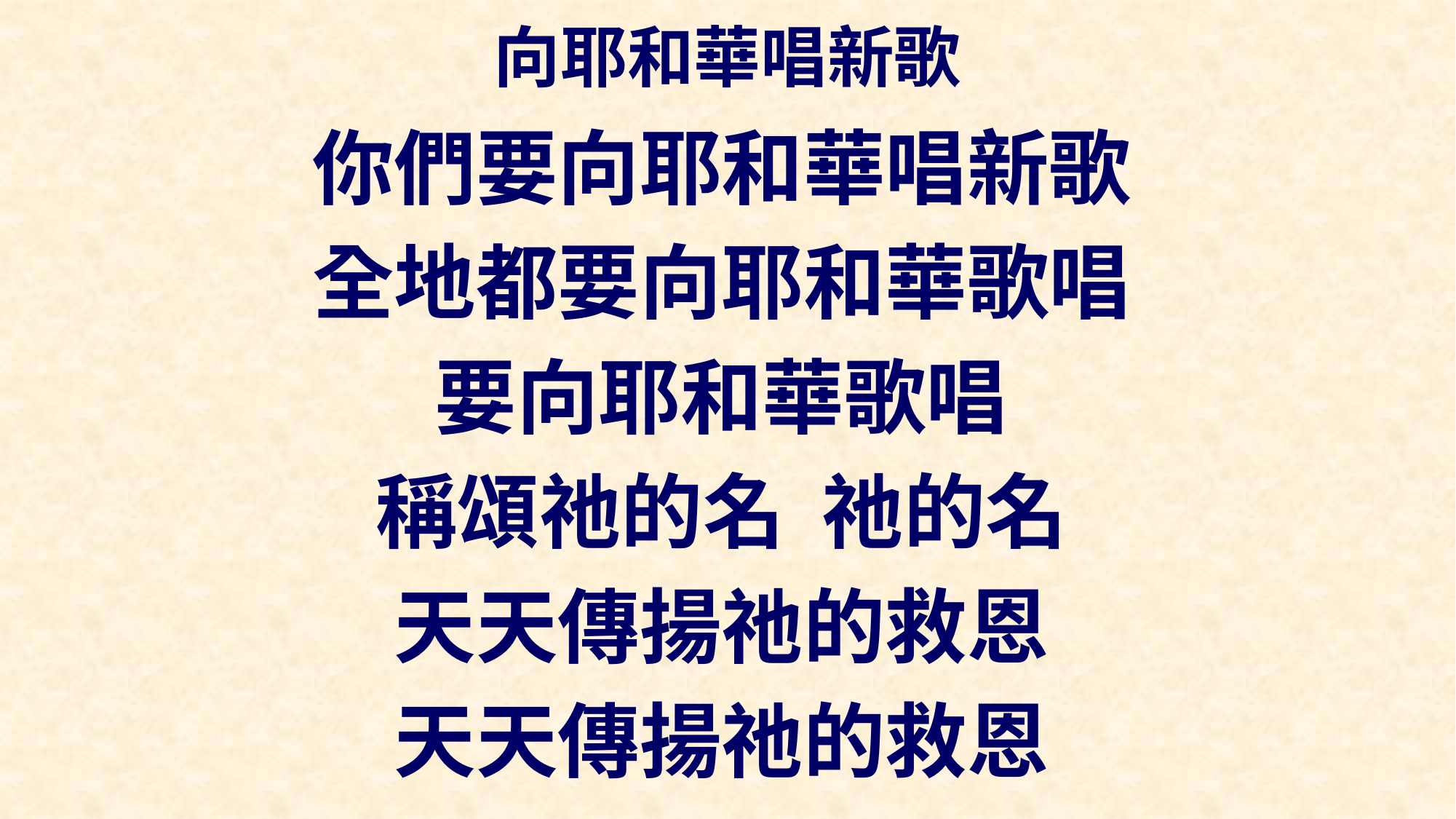

# 向耶和華唱新歌
你們要向耶和華唱新歌
全地都要向耶和華歌唱
要向耶和華歌唱
稱頌祂的名  祂的名
天天傳揚祂的救恩
天天傳揚祂的救恩